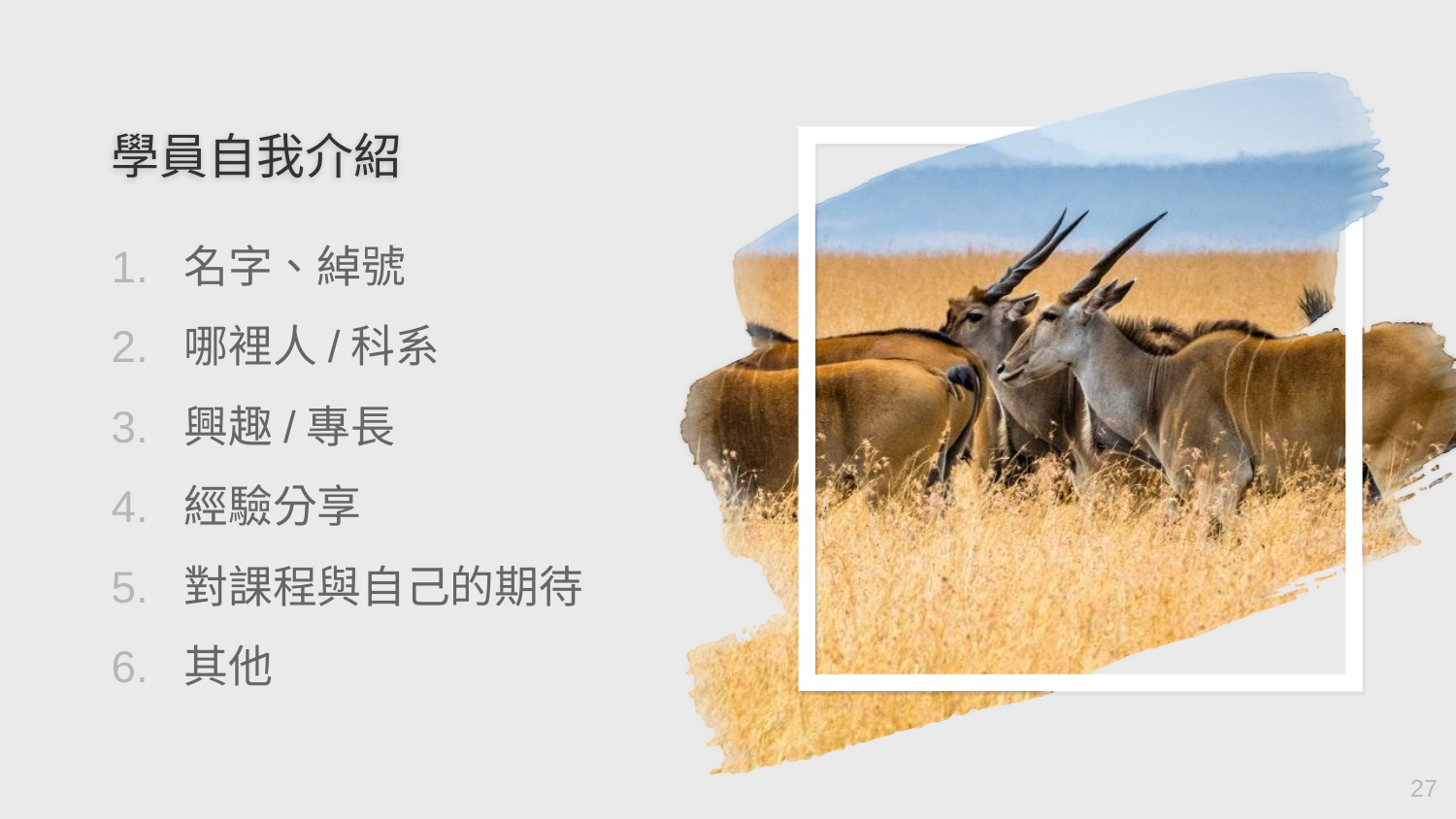

# 學員自我介紹
名字、綽號
哪裡人/科系
興趣/專長
經驗分享
對課程與自己的期待
其他
27